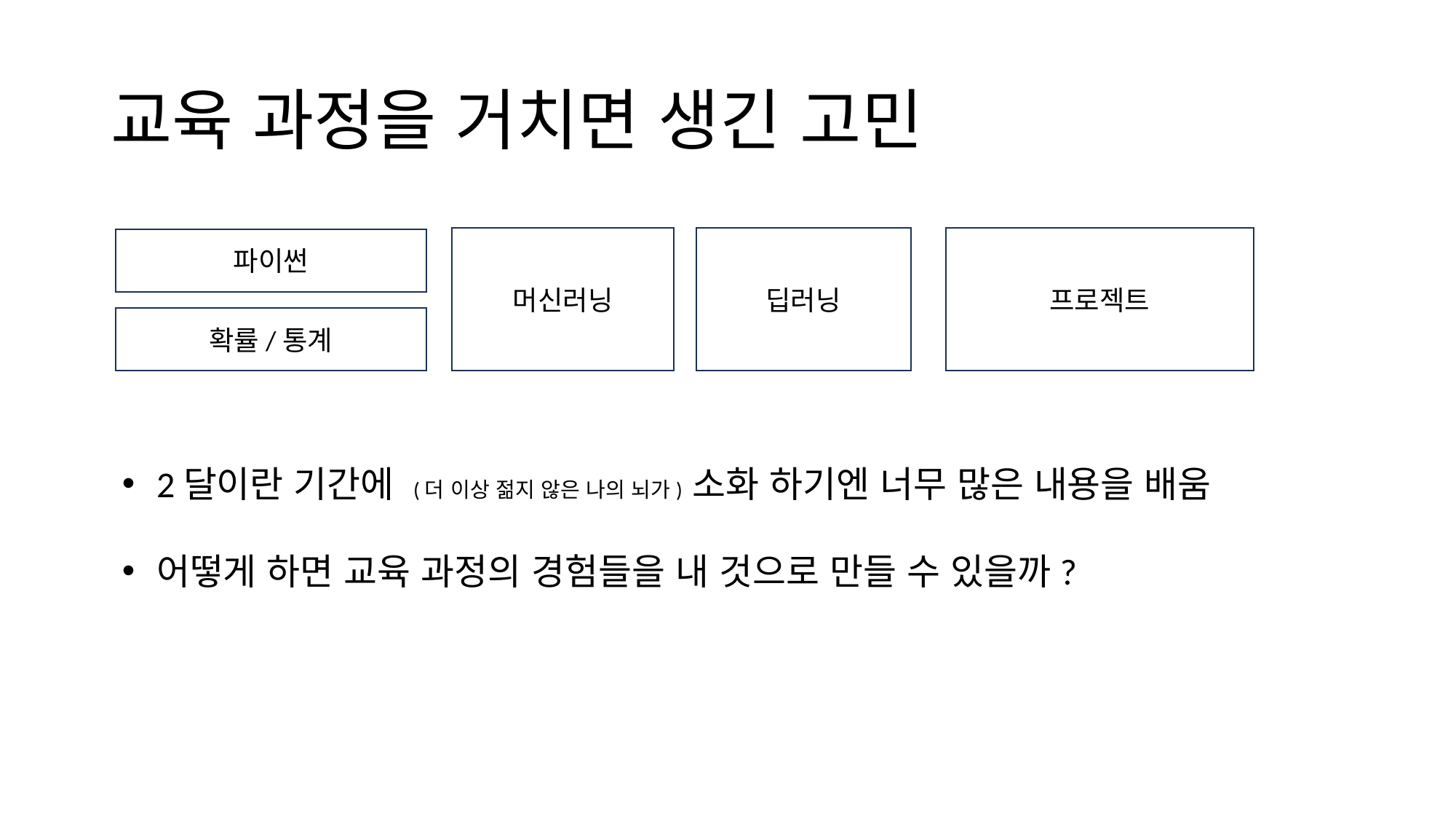

# 교육 과정을 거치면 생긴 고민
프로젝트
딥러닝
머신러닝
파이썬
확률/통계
2달이란 기간에 (더 이상 젊지 않은 나의 뇌가) 소화 하기엔 너무 많은 내용을 배움

어떻게 하면 교육 과정의 경험들을 내 것으로 만들 수 있을까?